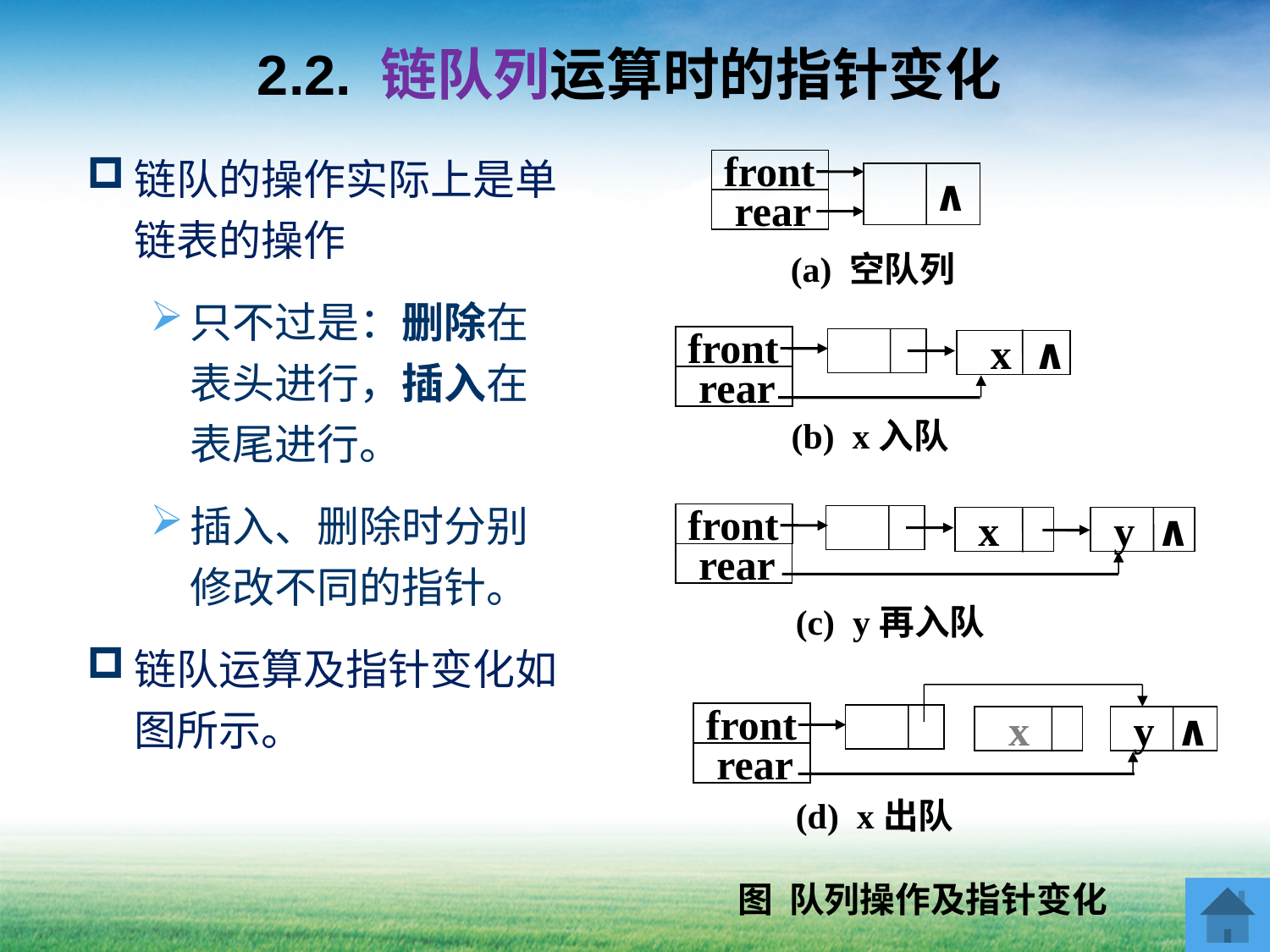

# 2.2. 链队列运算时的指针变化
链队的操作实际上是单链表的操作
只不过是：删除在表头进行，插入在表尾进行。
插入、删除时分别修改不同的指针。
链队运算及指针变化如图所示。

front

 rear

∧

(a) 空队列
front

  x  ∧
 rear

(b)  x入队
front

 x

 y  ∧

 rear

(c)  y再入队

front

  x

 y  ∧

 rear

(d)  x出队
图  队列操作及指针变化